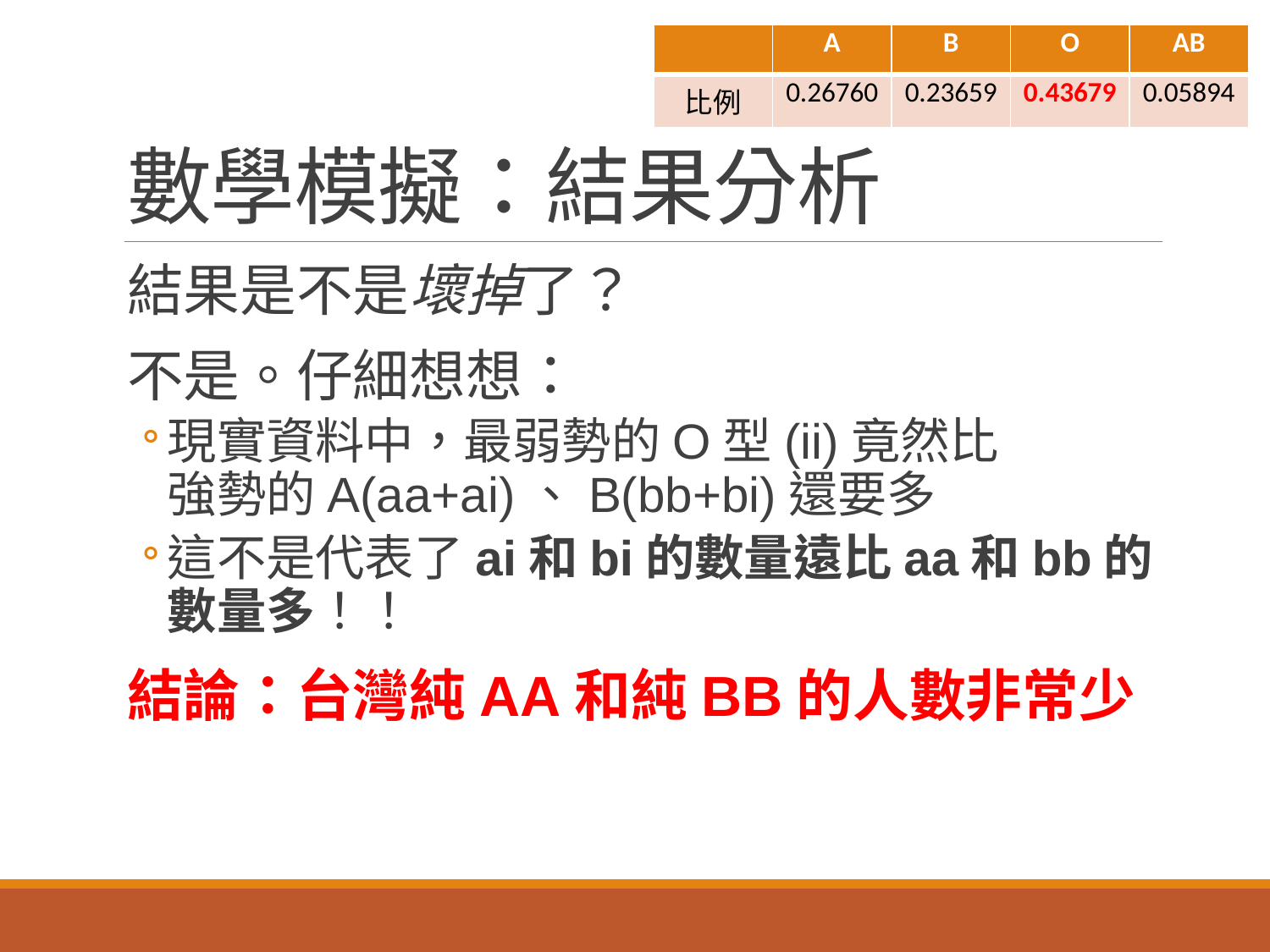

|  | A | B | O | AB |
| --- | --- | --- | --- | --- |
| 比例 | 0.26760 | 0.23659 | 0.43679 | 0.05894 |
# 數學模擬：結果分析
結果是不是壞掉了？
不是。仔細想想：
現實資料中，最弱勢的O型(ii)竟然比
強勢的A(aa+ai)、B(bb+bi)還要多
這不是代表了ai和bi的數量遠比aa和bb的數量多！！
結論：台灣純AA和純BB的人數非常少